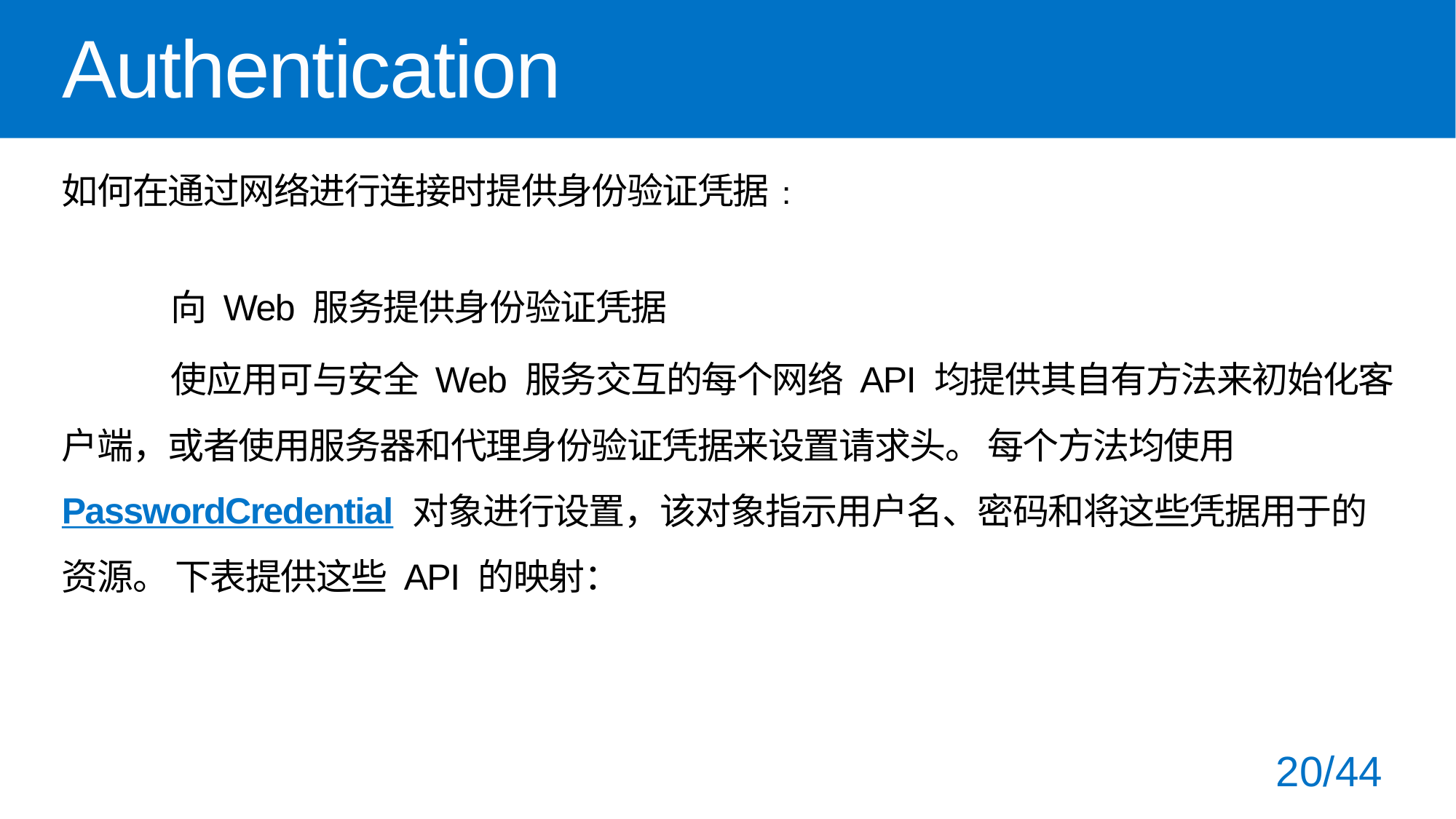

# Authentication
如何在通过网络进行连接时提供身份验证凭据:

	向 Web 服务提供身份验证凭据
	使应用可与安全 Web 服务交互的每个网络 API 均提供其自有方法来初始化客户端，或者使用服务器和代理身份验证凭据来设置请求头。 每个方法均使用 PasswordCredential 对象进行设置，该对象指示用户名、密码和将这些凭据用于的资源。 下表提供这些 API 的映射：
20